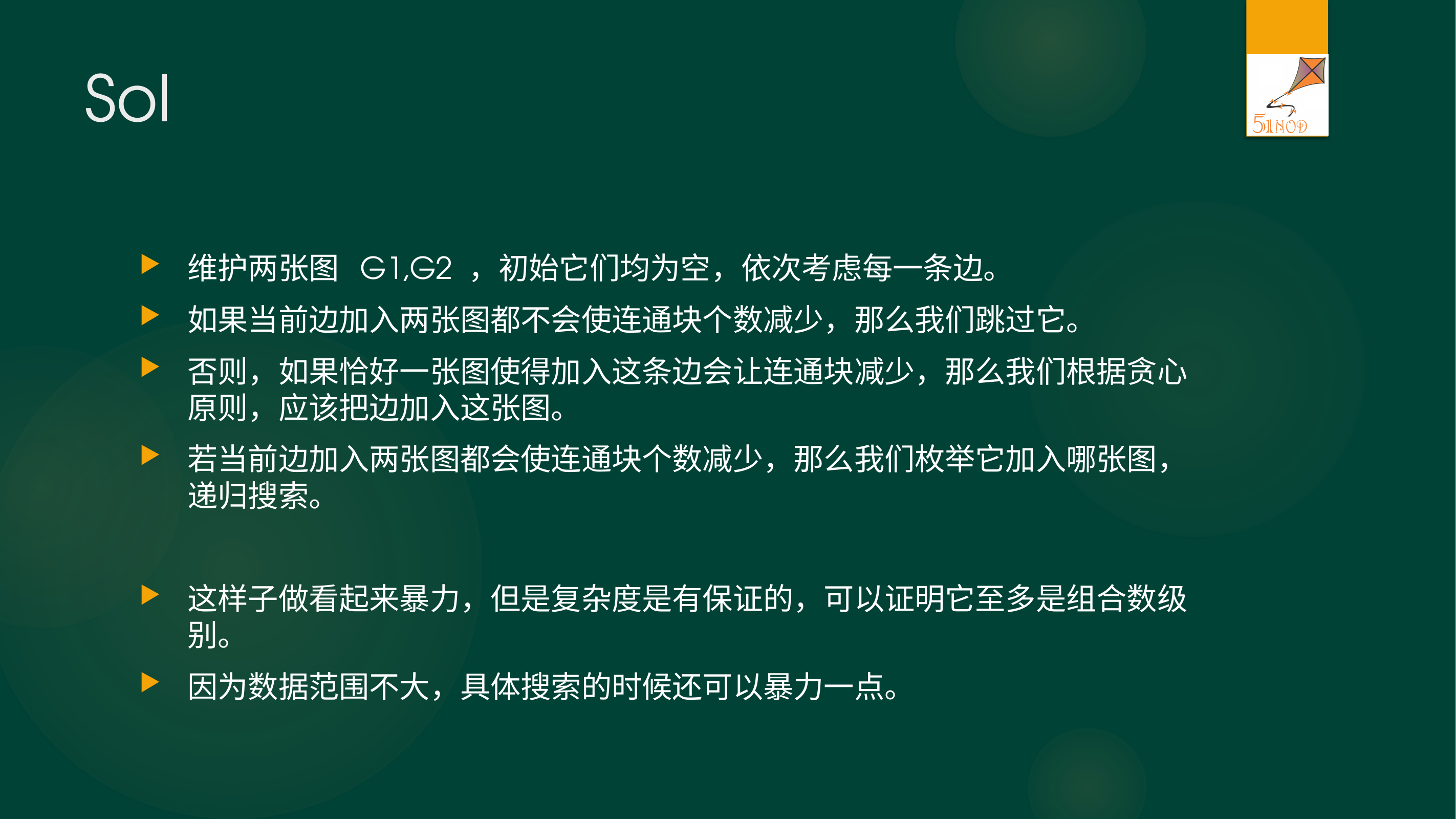

# Sol
维护两张图  G1,G2 ，初始它们均为空，依次考虑每一条边。
如果当前边加入两张图都不会使连通块个数减少，那么我们跳过它。
否则，如果恰好一张图使得加入这条边会让连通块减少，那么我们根据贪心原则，应该把边加入这张图。
若当前边加入两张图都会使连通块个数减少，那么我们枚举它加入哪张图，递归搜索。

这样子做看起来暴力，但是复杂度是有保证的，可以证明它至多是组合数级别。
因为数据范围不大，具体搜索的时候还可以暴力一点。